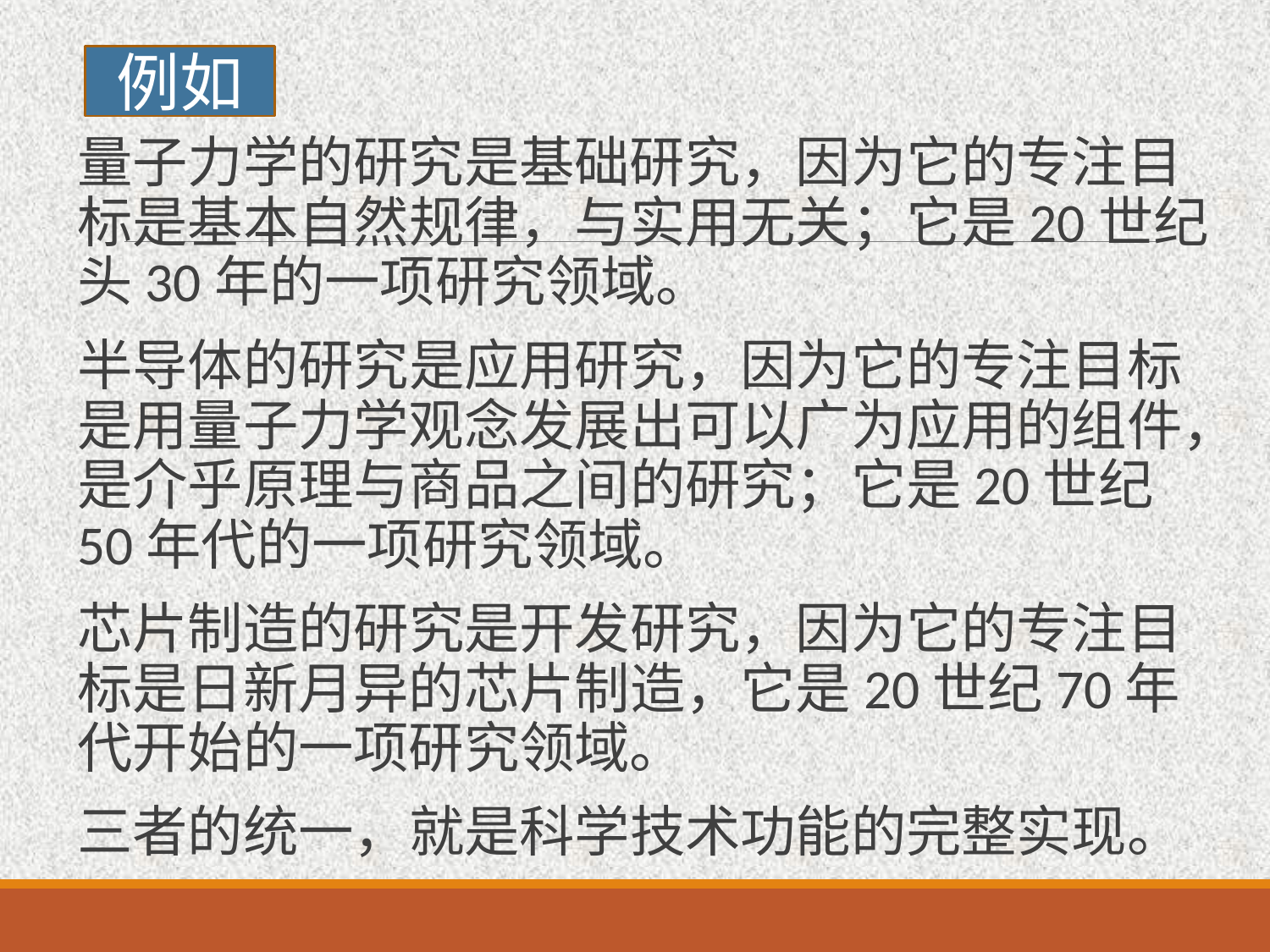

量子力学的研究是基础研究，因为它的专注目标是基本自然规律，与实用无关；它是20世纪头30年的一项研究领域。
半导体的研究是应用研究，因为它的专注目标是用量子力学观念发展出可以广为应用的组件，是介乎原理与商品之间的研究；它是20世纪50年代的一项研究领域。
芯片制造的研究是开发研究，因为它的专注目标是日新月异的芯片制造，它是20世纪70年代开始的一项研究领域。
三者的统一，就是科学技术功能的完整实现。

例如